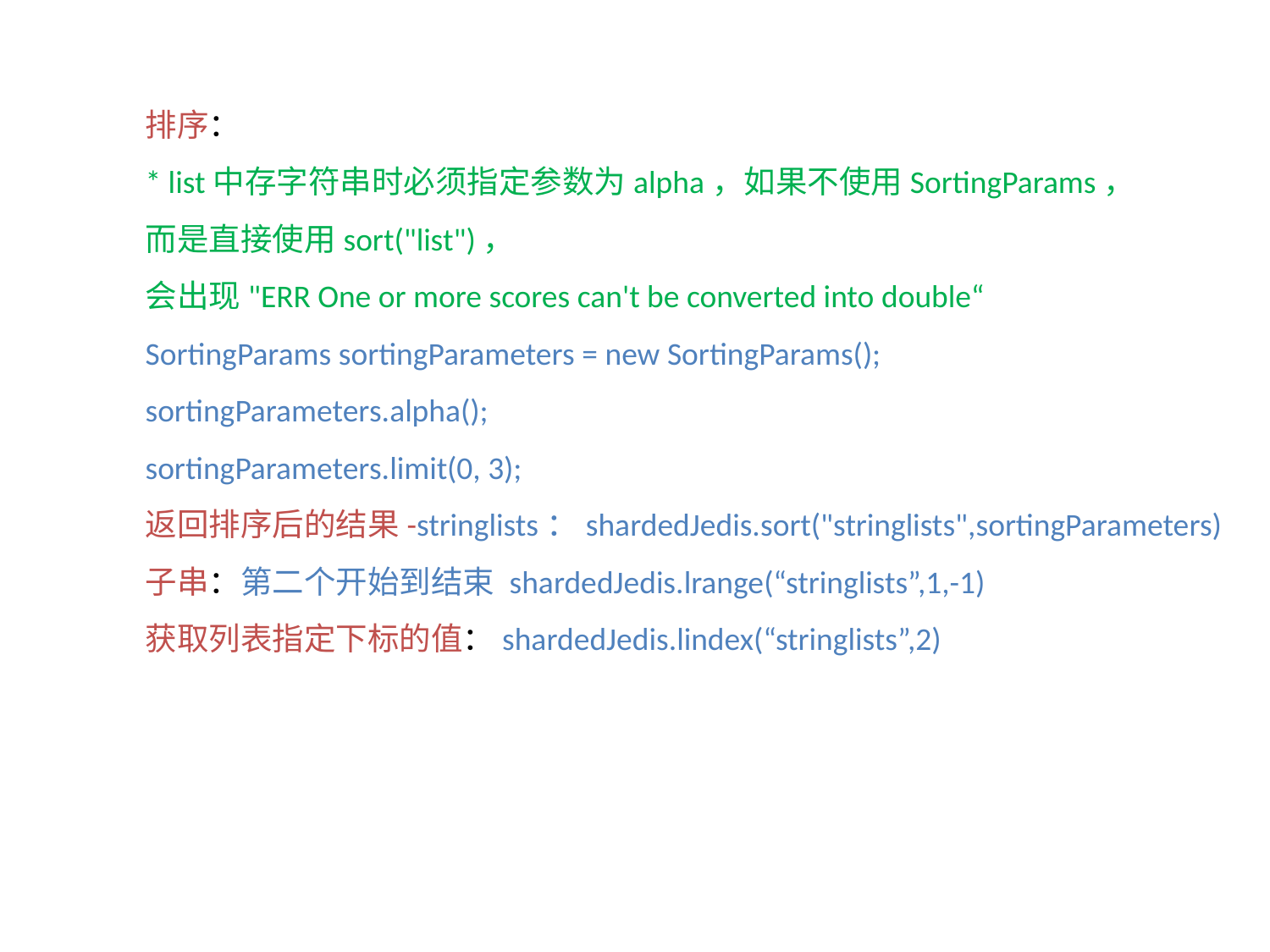

排序：
* list中存字符串时必须指定参数为alpha，如果不使用SortingParams，
而是直接使用sort("list")，
会出现"ERR One or more scores can't be converted into double“
SortingParams sortingParameters = new SortingParams();
sortingParameters.alpha();
sortingParameters.limit(0, 3);
返回排序后的结果-stringlists：shardedJedis.sort("stringlists",sortingParameters)
子串：第二个开始到结束 shardedJedis.lrange(“stringlists”,1,-1)
获取列表指定下标的值：shardedJedis.lindex(“stringlists”,2)